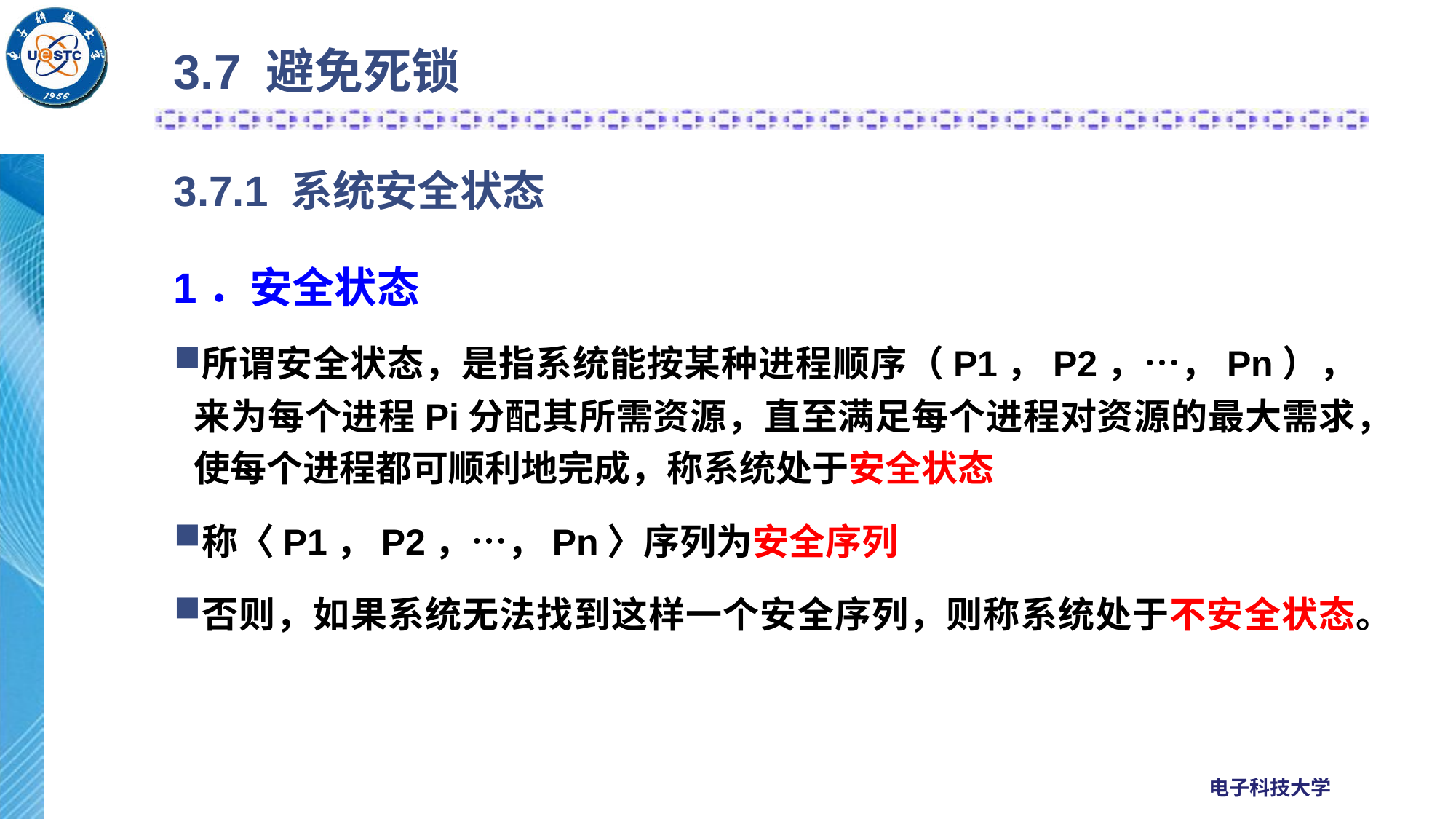

# 3.7 避免死锁
3.7.1 系统安全状态
1．安全状态
所谓安全状态，是指系统能按某种进程顺序（P1，P2，…，Pn），来为每个进程Pi分配其所需资源，直至满足每个进程对资源的最大需求，使每个进程都可顺利地完成，称系统处于安全状态
称〈P1，P2，…，Pn〉序列为安全序列
否则，如果系统无法找到这样一个安全序列，则称系统处于不安全状态。